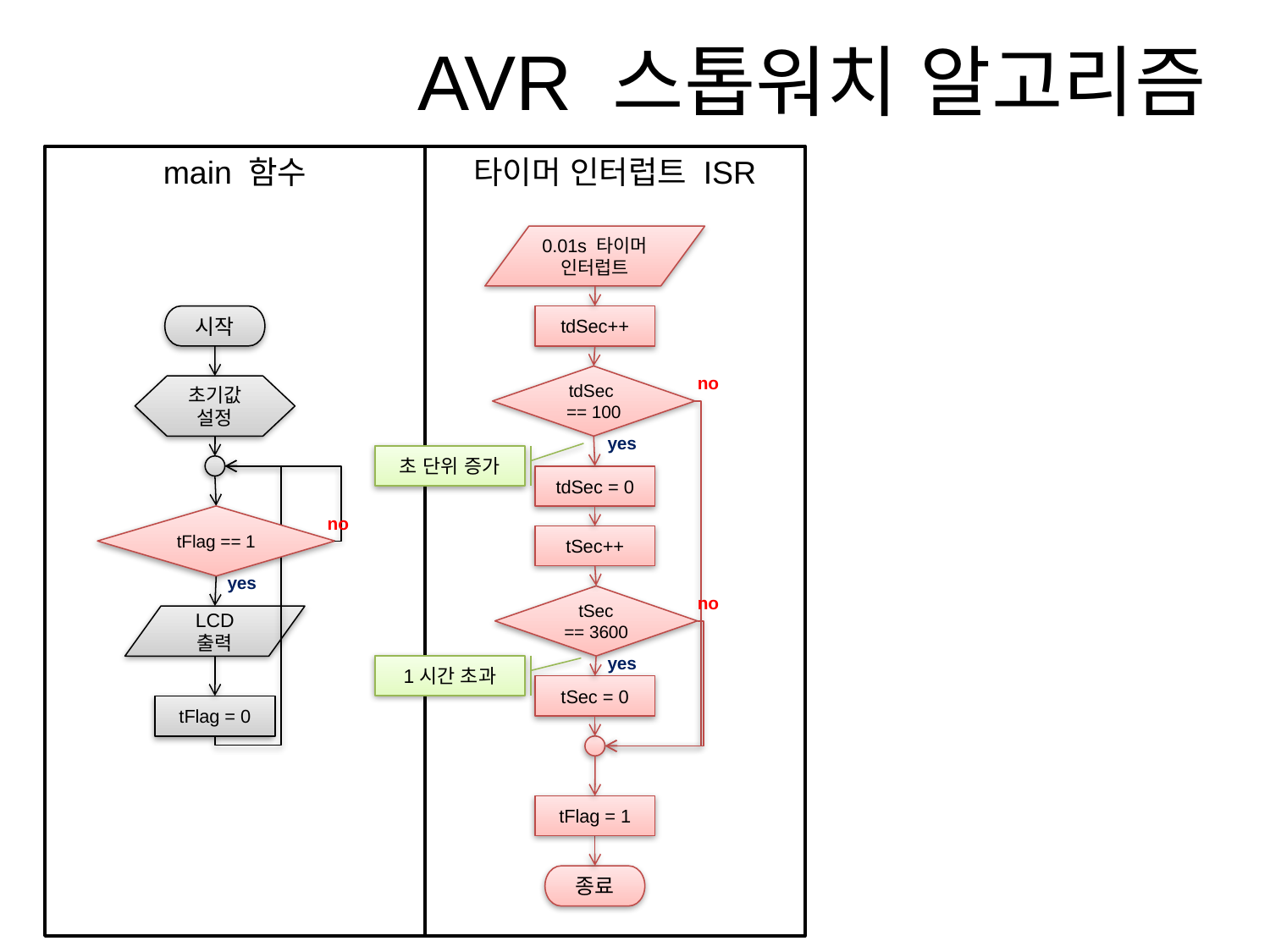

# AVR 스톱워치 알고리즘
main 함수
타이머 인터럽트 ISR
0.01s 타이머
인터럽트
시작
tdSec++
tdSec
== 100
no
초기값
설정
yes

tdSec = 0
tFlag == 1
no
tSec++
yes
tSec
== 3600
no
LCD 출력
yes
tSec = 0
tFlag = 0

tFlag = 1
종료
초 단위 증가
1시간 초과